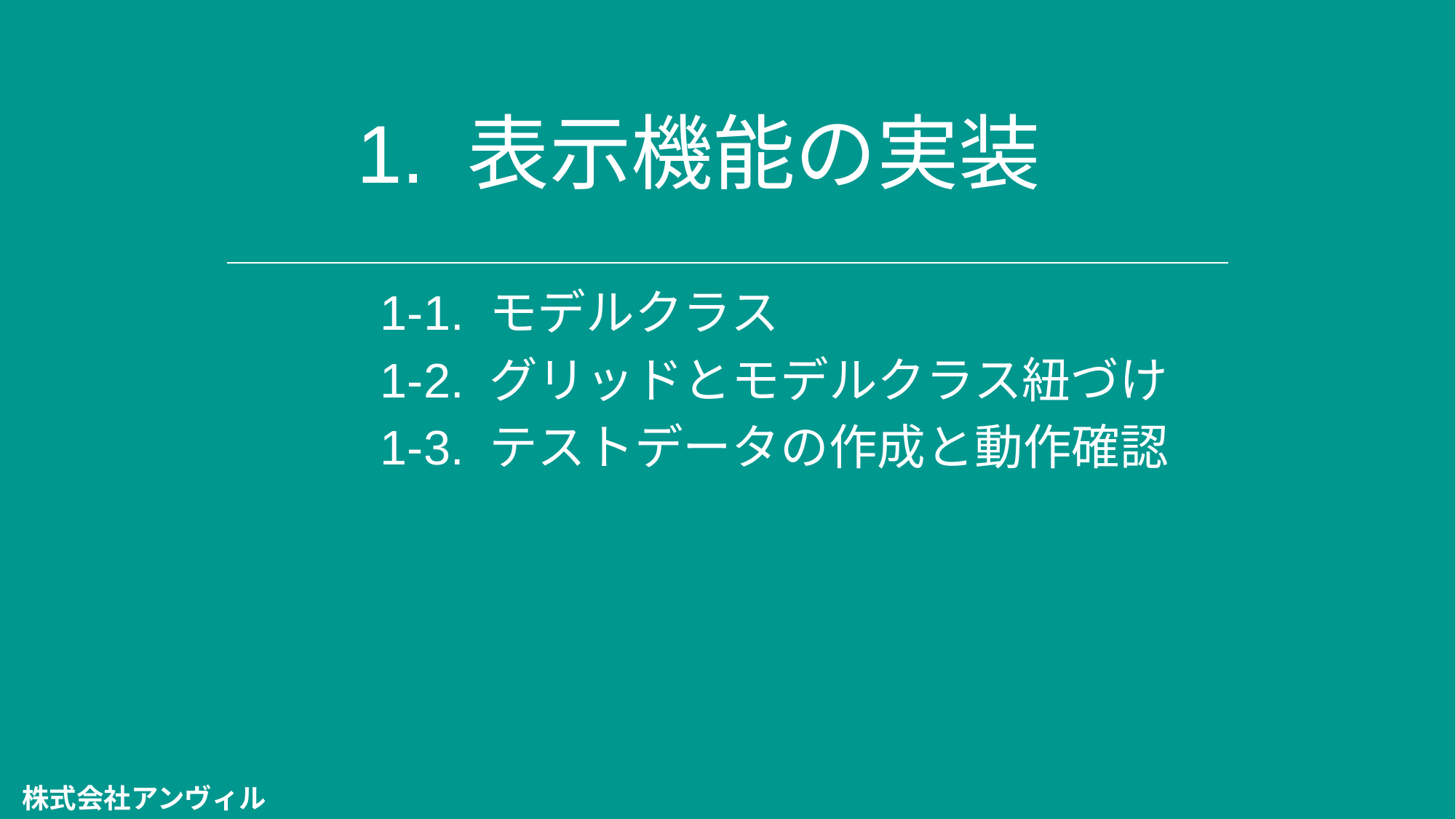

# 1. 表示機能の実装
	1-1. モデルクラス
	1-2. グリッドとモデルクラス紐づけ
	1-3. テストデータの作成と動作確認